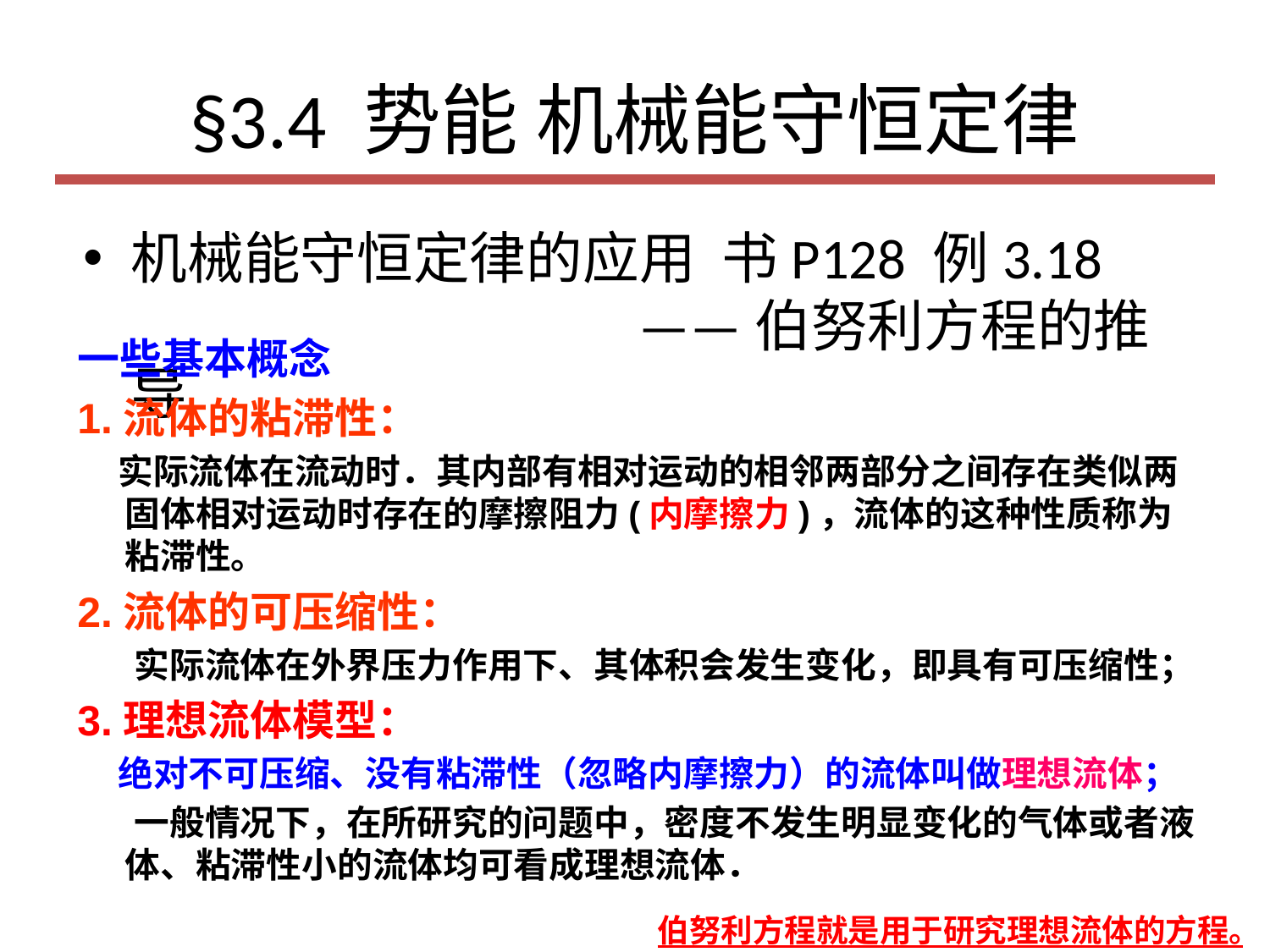

# §3.4 势能 机械能守恒定律
机械能守恒定律的应用  书P128 例3.18
                                        ——伯努利方程的推导
一些基本概念
1.流体的粘滞性：
    实际流体在流动时．其内部有相对运动的相邻两部分之间存在类似两固体相对运动时存在的摩擦阻力(内摩擦力)，流体的这种性质称为粘滞性。
2.流体的可压缩性：
      实际流体在外界压力作用下、其体积会发生变化，即具有可压缩性；
3.理想流体模型：
    绝对不可压缩、没有粘滞性（忽略内摩擦力）的流体叫做理想流体；
      一般情况下，在所研究的问题中，密度不发生明显变化的气体或者液体、粘滞性小的流体均可看成理想流体．
伯努利方程就是用于研究理想流体的方程。